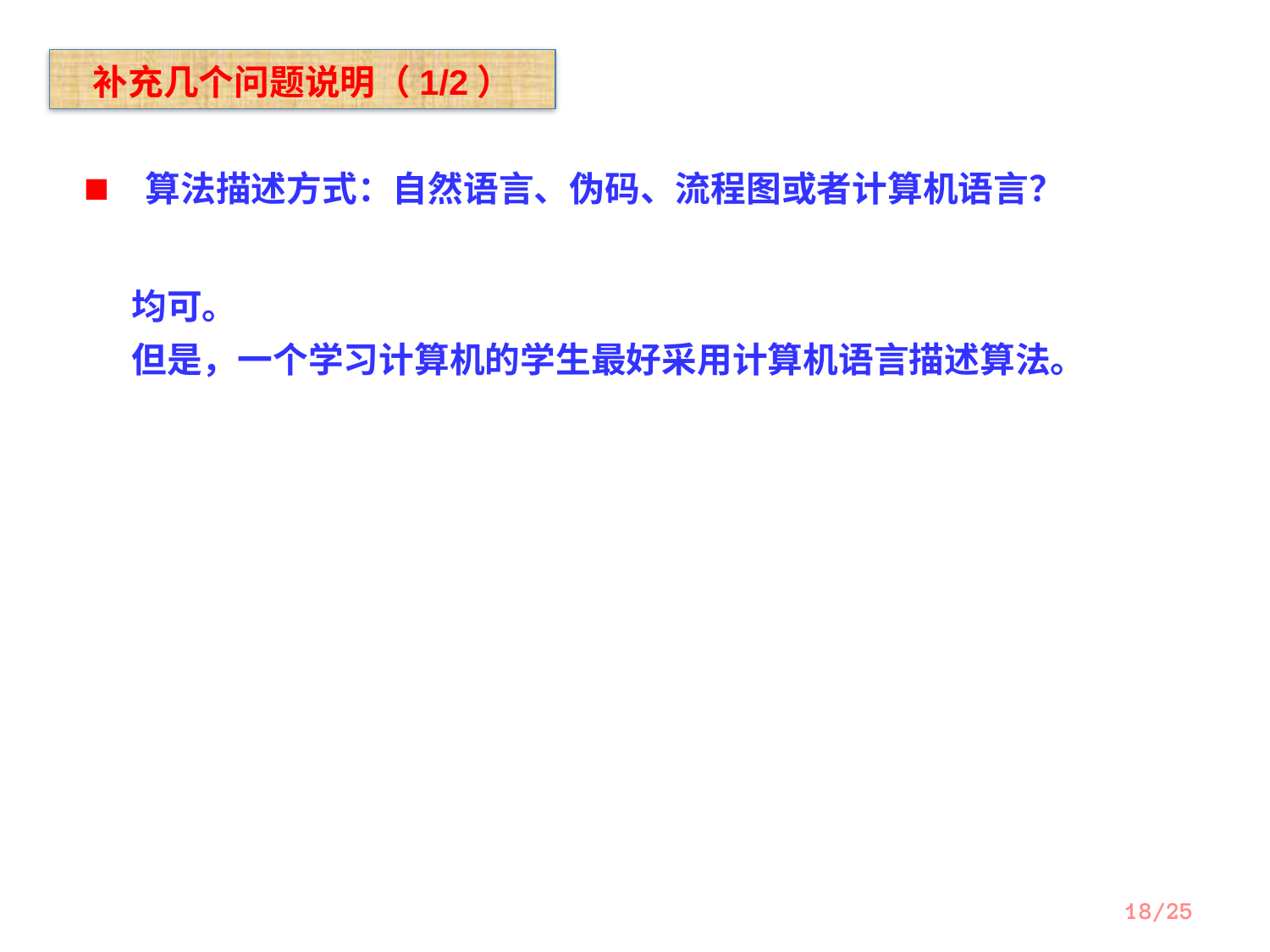

补充几个问题说明（1/2）
算法描述方式：自然语言、伪码、流程图或者计算机语言？
均可。
但是，一个学习计算机的学生最好采用计算机语言描述算法。
18/25